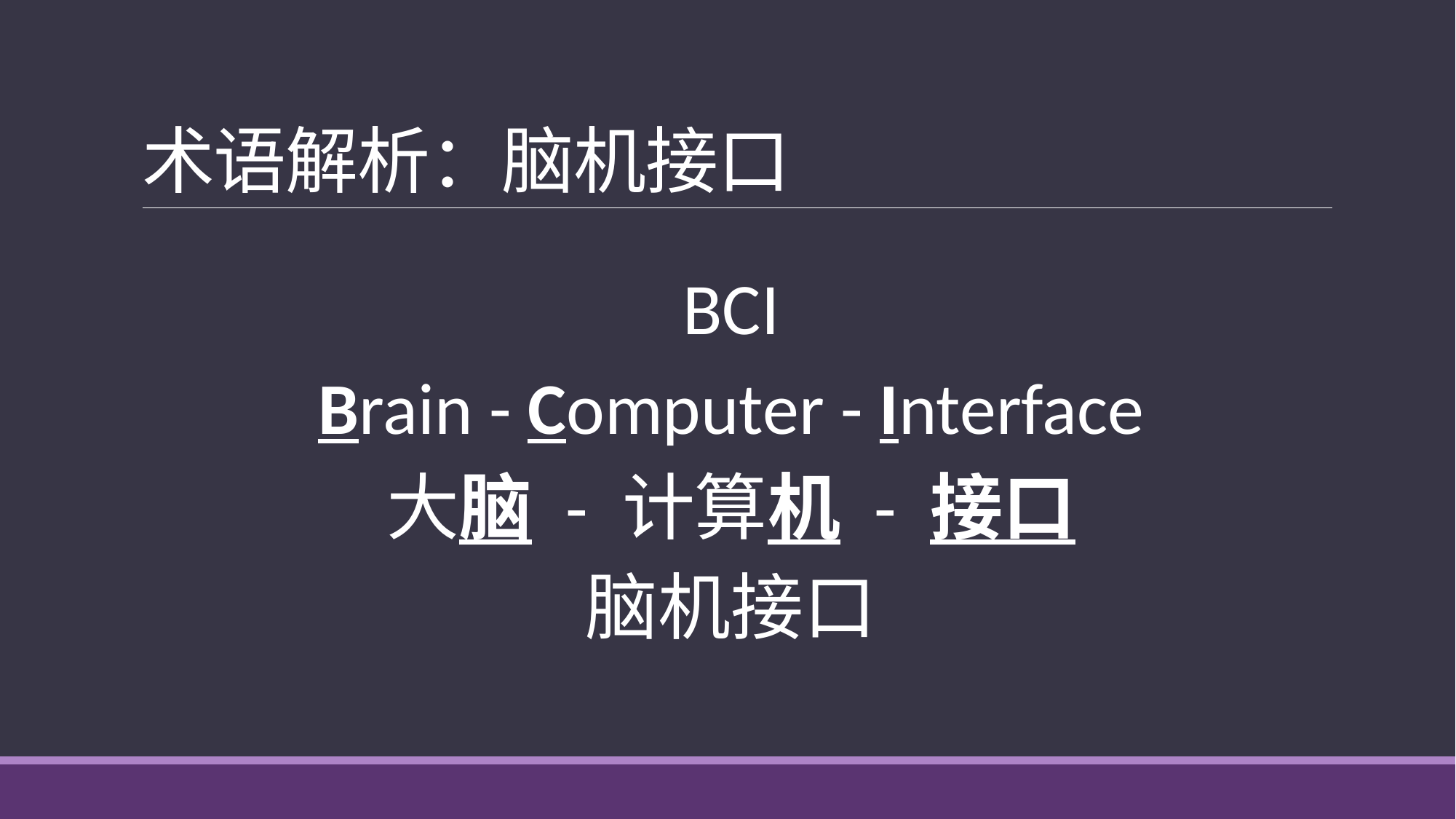

# 术语解析：脑机接口
BCI
Brain - Computer - Interface
大脑 - 计算机 - 接口
脑机接口